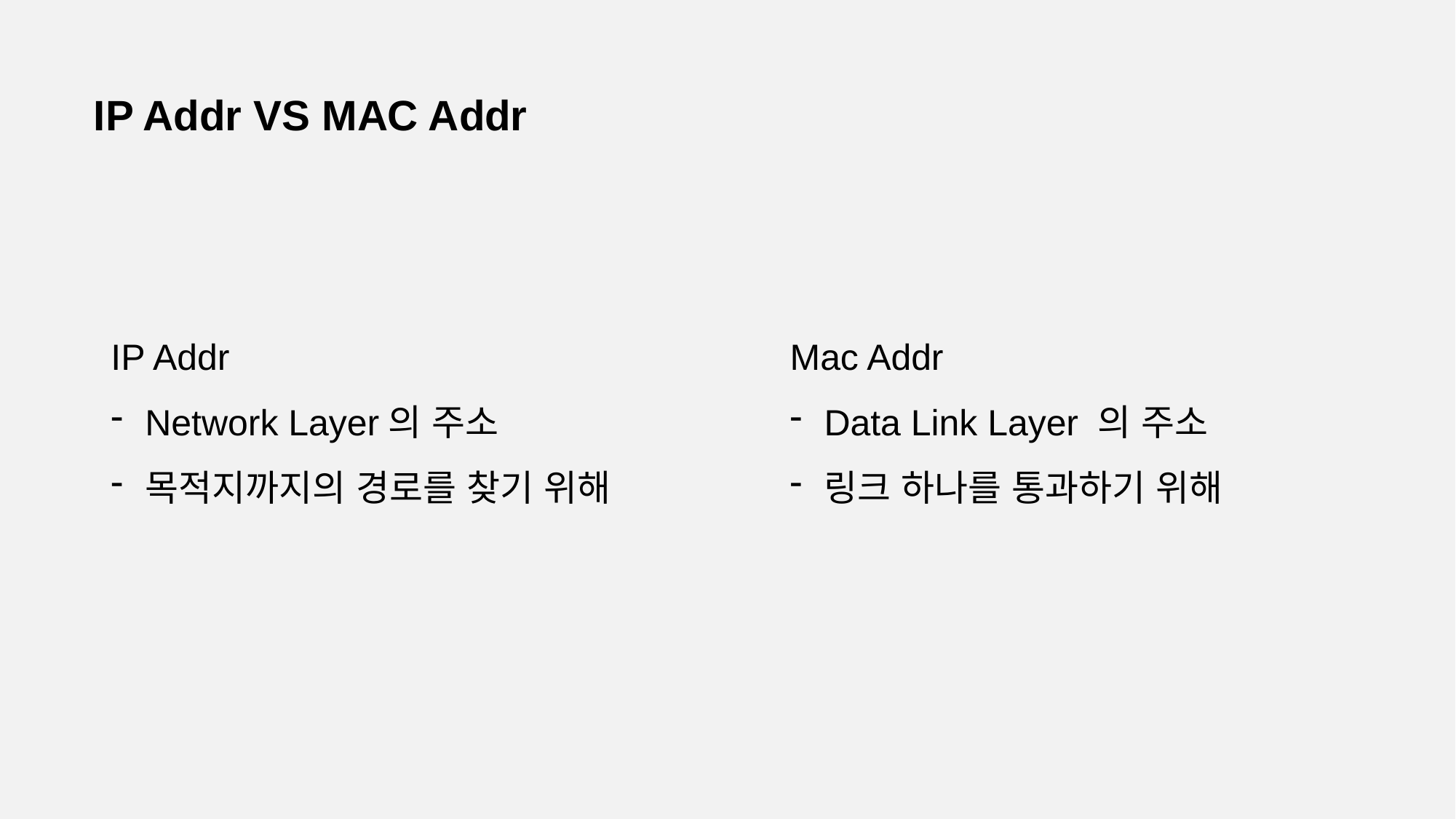

IP Addr VS MAC Addr
Mac Addr
Data Link Layer 의 주소
링크 하나를 통과하기 위해
IP Addr
Network Layer의 주소
목적지까지의 경로를 찾기 위해